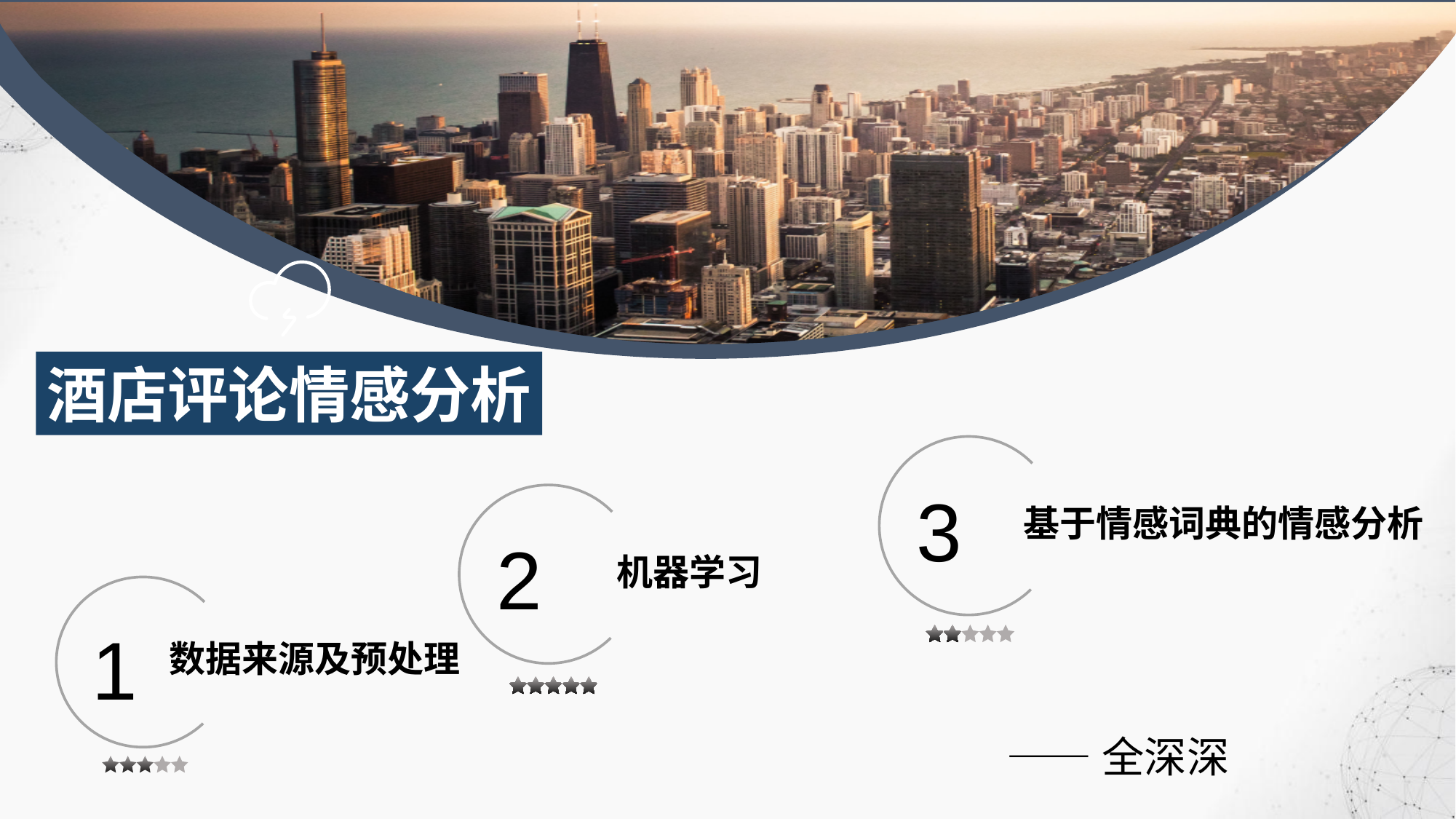

酒店评论情感分析

3

2

基于情感词典的情感分析
机器学习

1

数据来源及预处理
——全深深